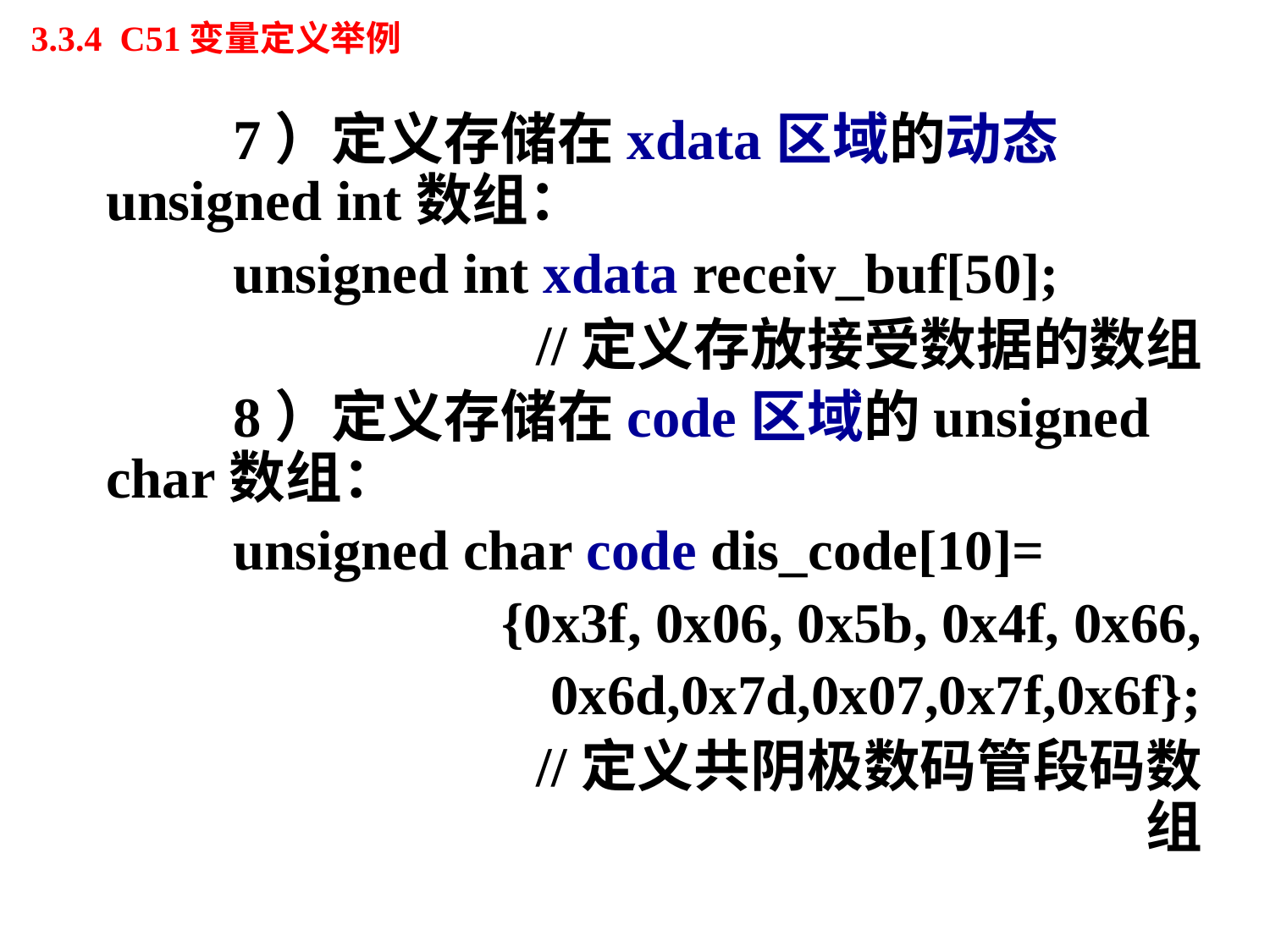

# 3.3.4  C51变量定义举例
		7）定义存储在xdata区域的动态unsigned int数组：
		unsigned int xdata receiv_buf[50];
				//定义存放接受数据的数组
		8）定义存储在code区域的unsigned char数组：
		unsigned char code dis_code[10]=
		{0x3f, 0x06, 0x5b, 0x4f, 0x66,
		0x6d,0x7d,0x07,0x7f,0x6f};
 				//定义共阴极数码管段码数组